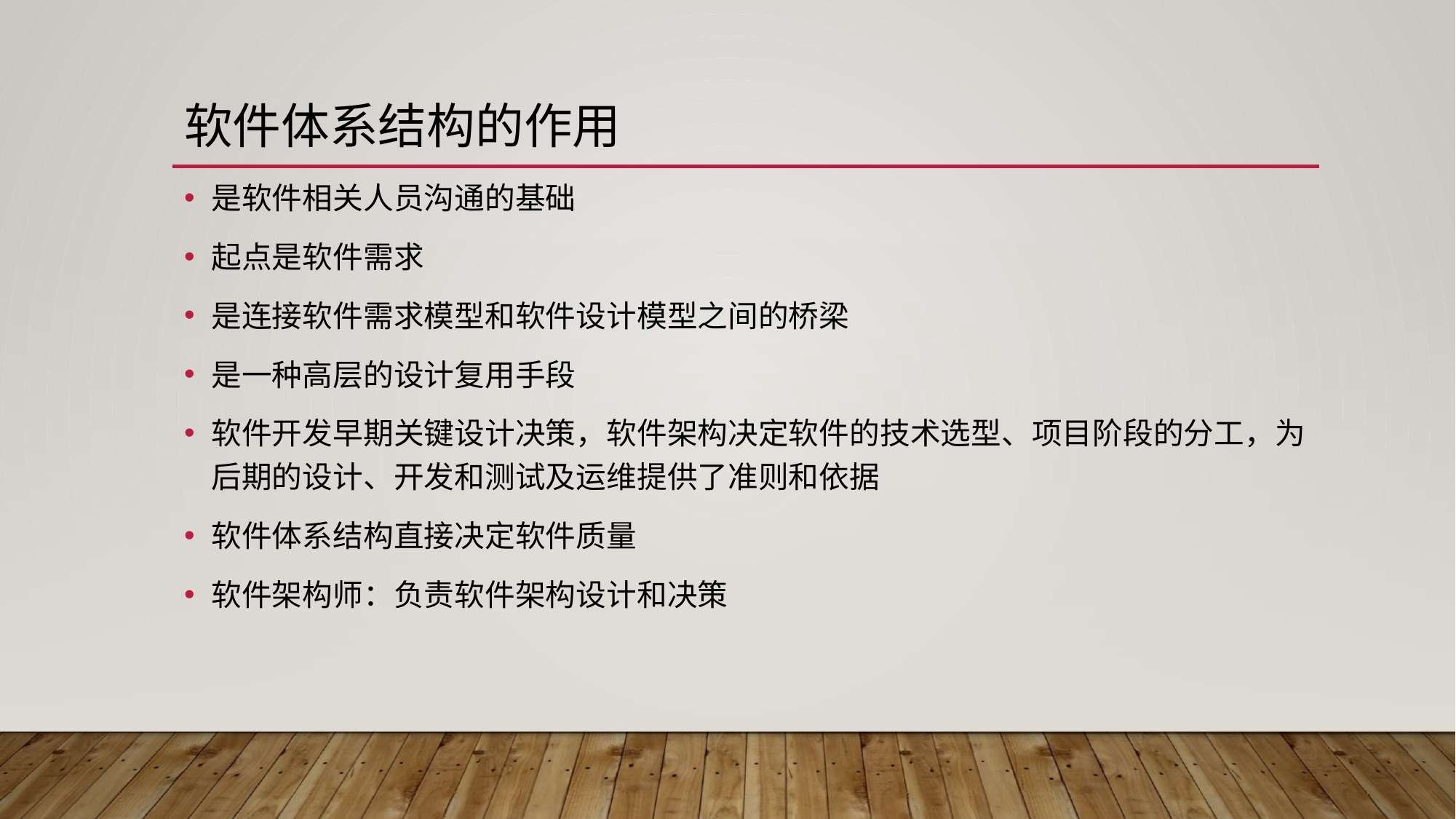

# 软件体系结构的作用
是软件相关人员沟通的基础
起点是软件需求
是连接软件需求模型和软件设计模型之间的桥梁
是一种高层的设计复用手段
软件开发早期关键设计决策，软件架构决定软件的技术选型、项目阶段的分工，为后期的设计、开发和测试及运维提供了准则和依据
软件体系结构直接决定软件质量
软件架构师：负责软件架构设计和决策